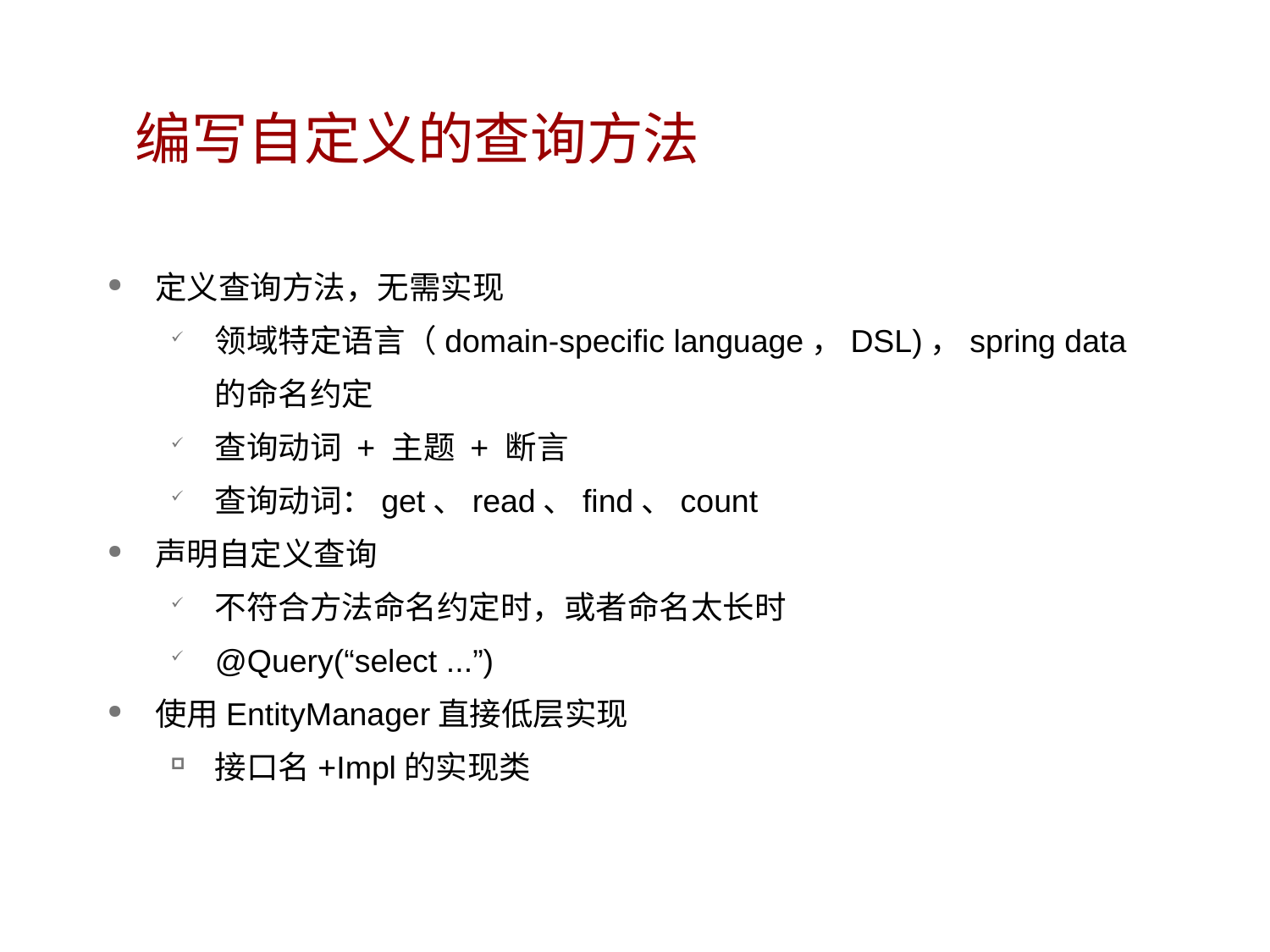

# 编写自定义的查询方法
定义查询方法，无需实现
领域特定语言（domain-specific language，DSL)，spring data的命名约定
查询动词 + 主题 + 断言
查询动词：get、read、find、count
声明自定义查询
不符合方法命名约定时，或者命名太长时
@Query(“select ...”)
使用EntityManager直接低层实现
接口名+Impl的实现类